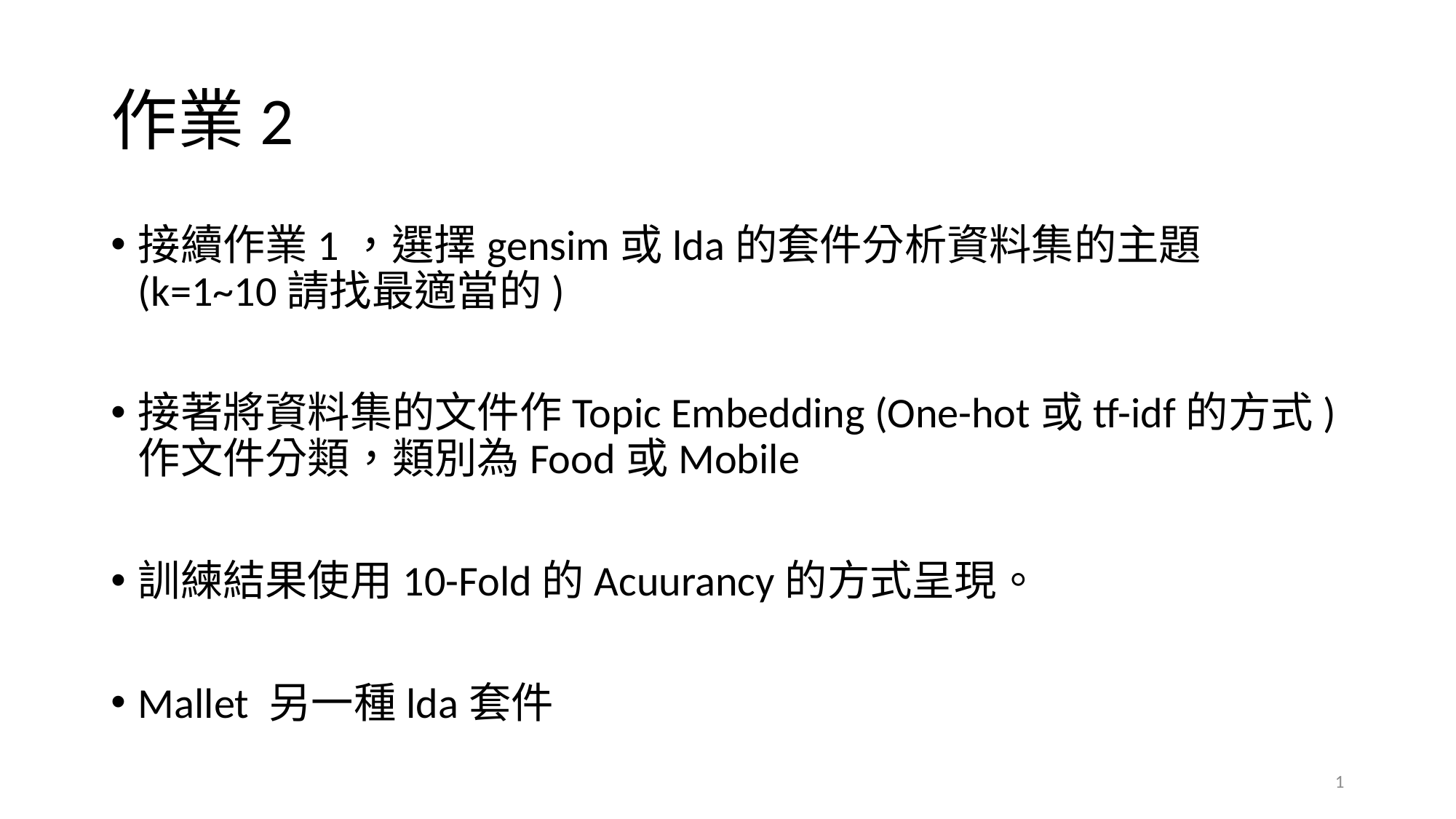

# 作業2
接續作業1，選擇gensim或lda的套件分析資料集的主題 (k=1~10請找最適當的)

接著將資料集的文件作Topic Embedding (One-hot或tf-idf的方式)作文件分類，類別為Food或Mobile

訓練結果使用10-Fold的Acuurancy的方式呈現。

Mallet 另一種lda套件
1